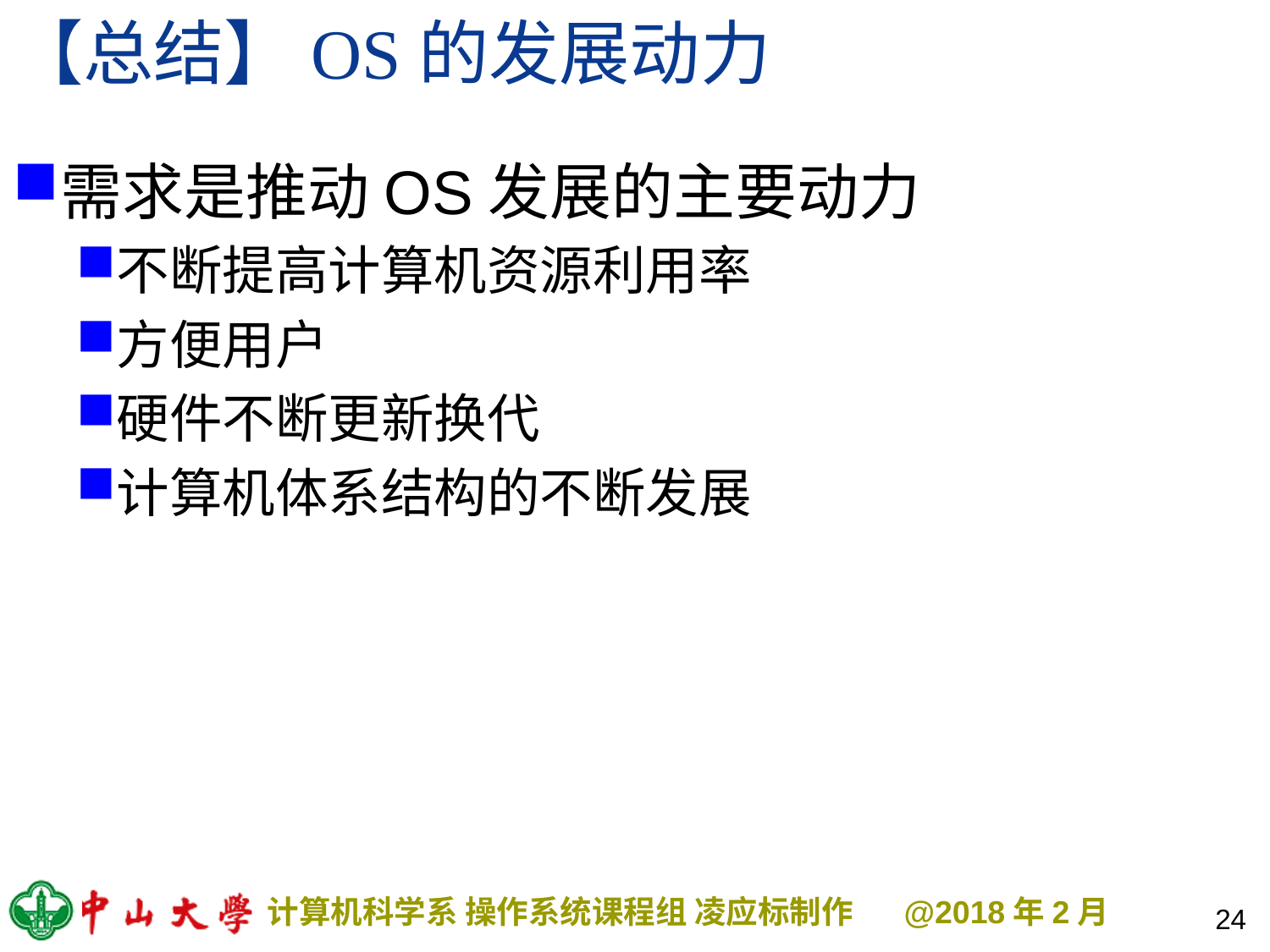

# 【总结】OS的发展动力
需求是推动OS发展的主要动力
不断提高计算机资源利用率
方便用户
硬件不断更新换代
计算机体系结构的不断发展
24